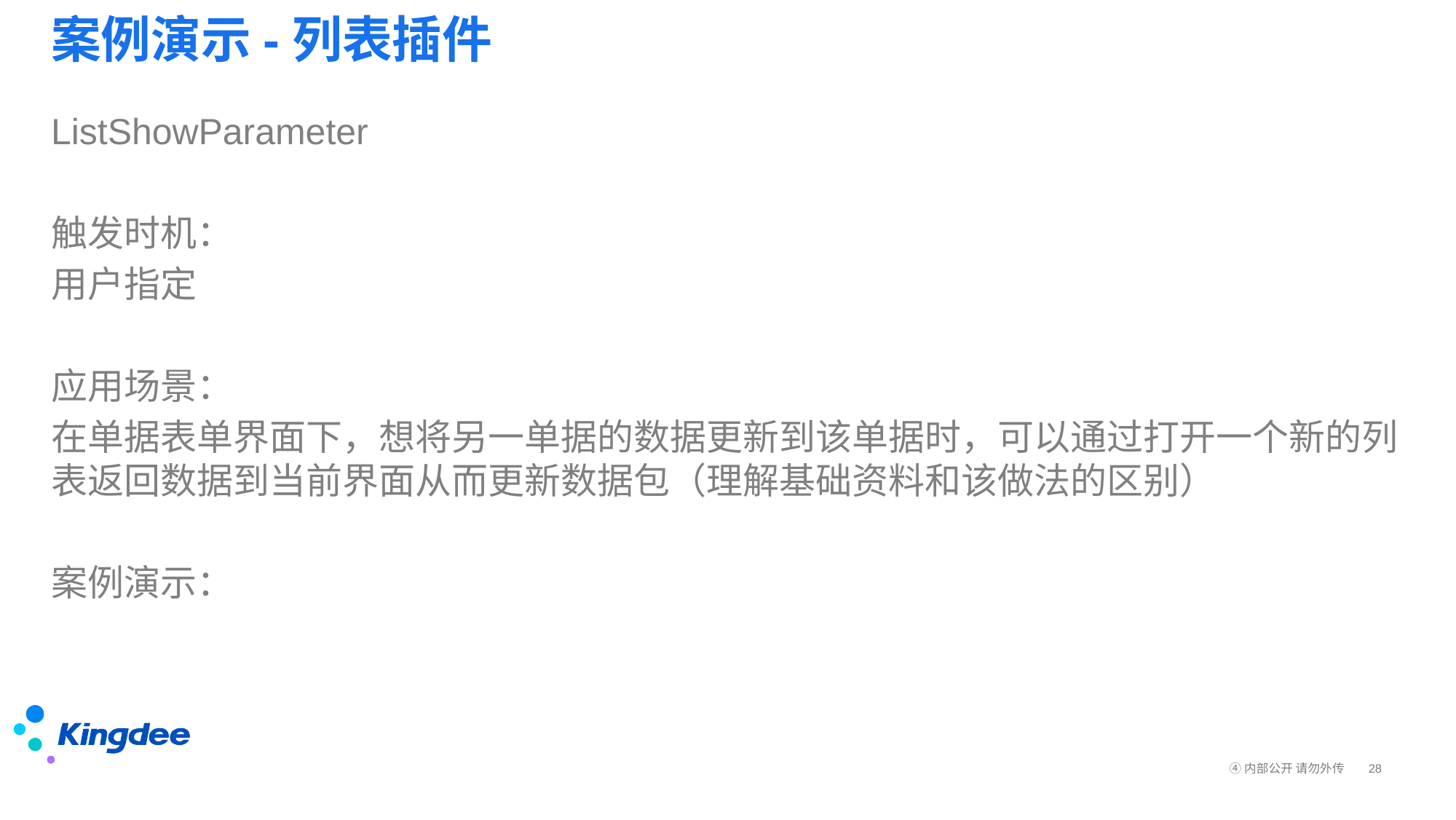

# 案例演示-列表插件
ListShowParameter

触发时机：
用户指定

应用场景：
在单据表单界面下，想将另一单据的数据更新到该单据时，可以通过打开一个新的列表返回数据到当前界面从而更新数据包（理解基础资料和该做法的区别）

案例演示：